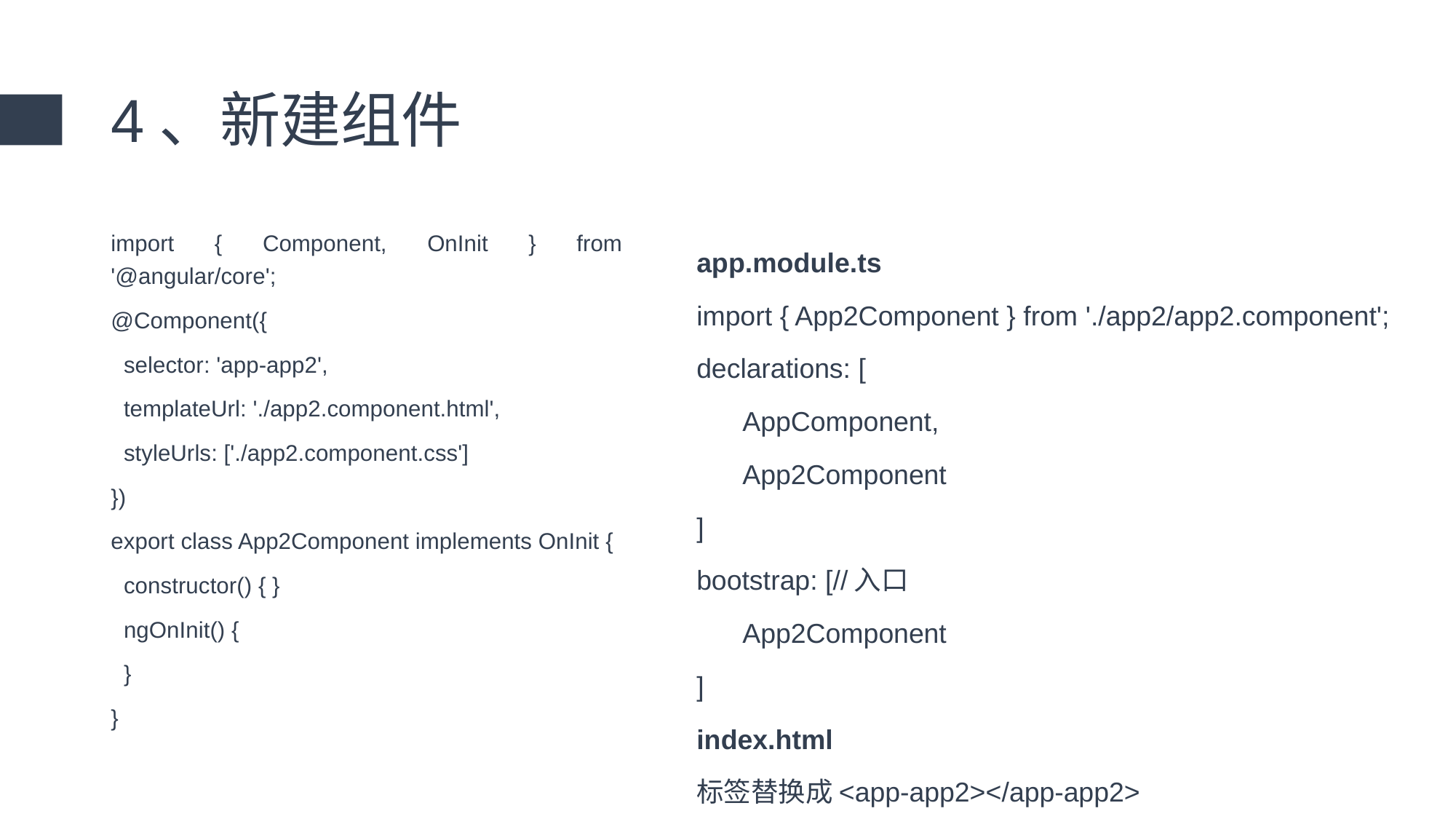

# 4、新建组件
import { Component, OnInit } from '@angular/core';
@Component({
  selector: 'app-app2',
  templateUrl: './app2.component.html',
  styleUrls: ['./app2.component.css']
})
export class App2Component implements OnInit {
  constructor() { }
  ngOnInit() {
  }
}
app.module.ts
import { App2Component } from './app2/app2.component';
declarations: [
      AppComponent,
      App2Component
]
bootstrap: [//入口
      App2Component
]
index.html
标签替换成<app-app2></app-app2>